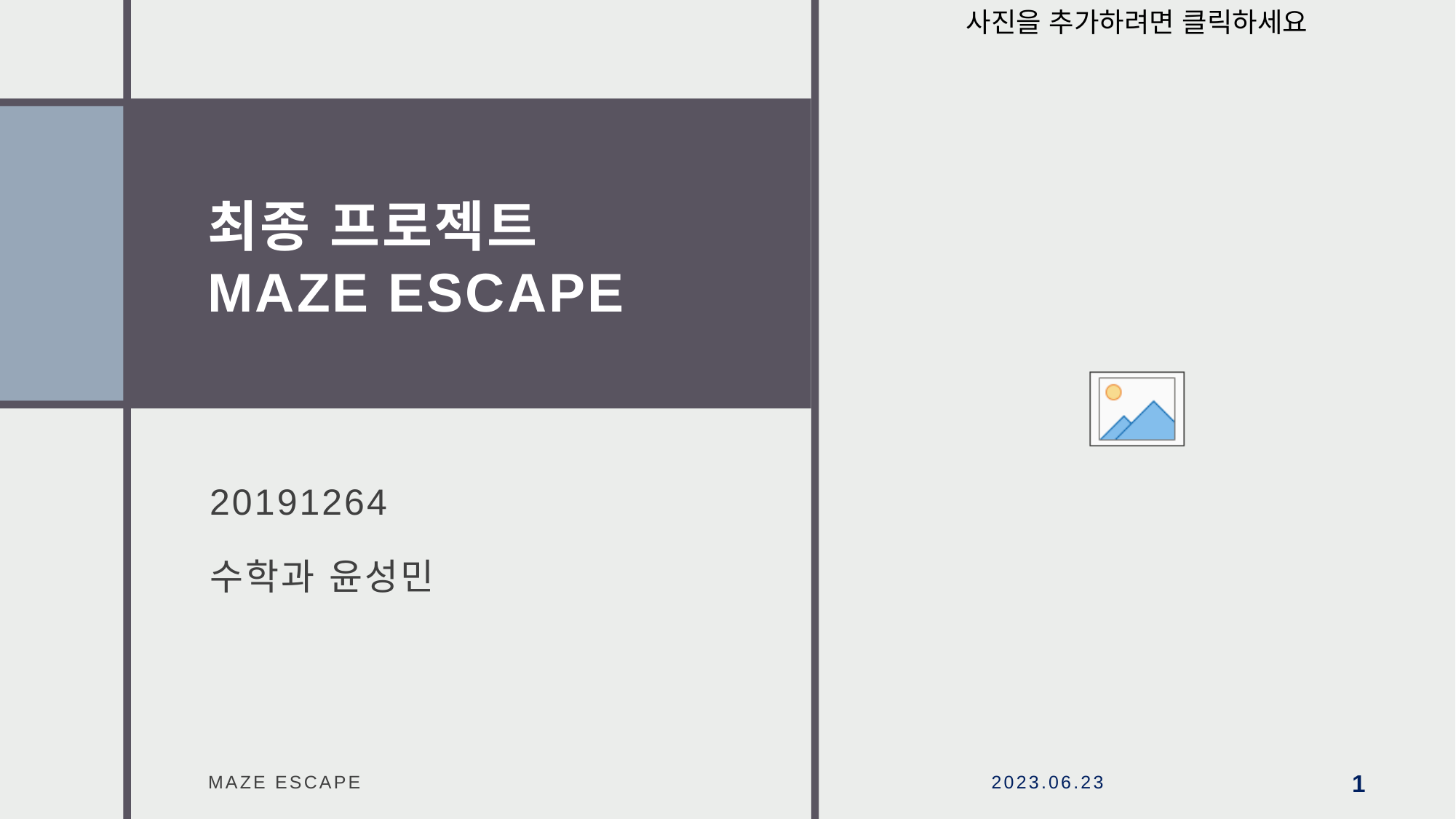

# 최종 프로젝트 Maze ESCAPE
20191264
수학과 윤성민
MAZE ESCAPE
2023.06.23
1